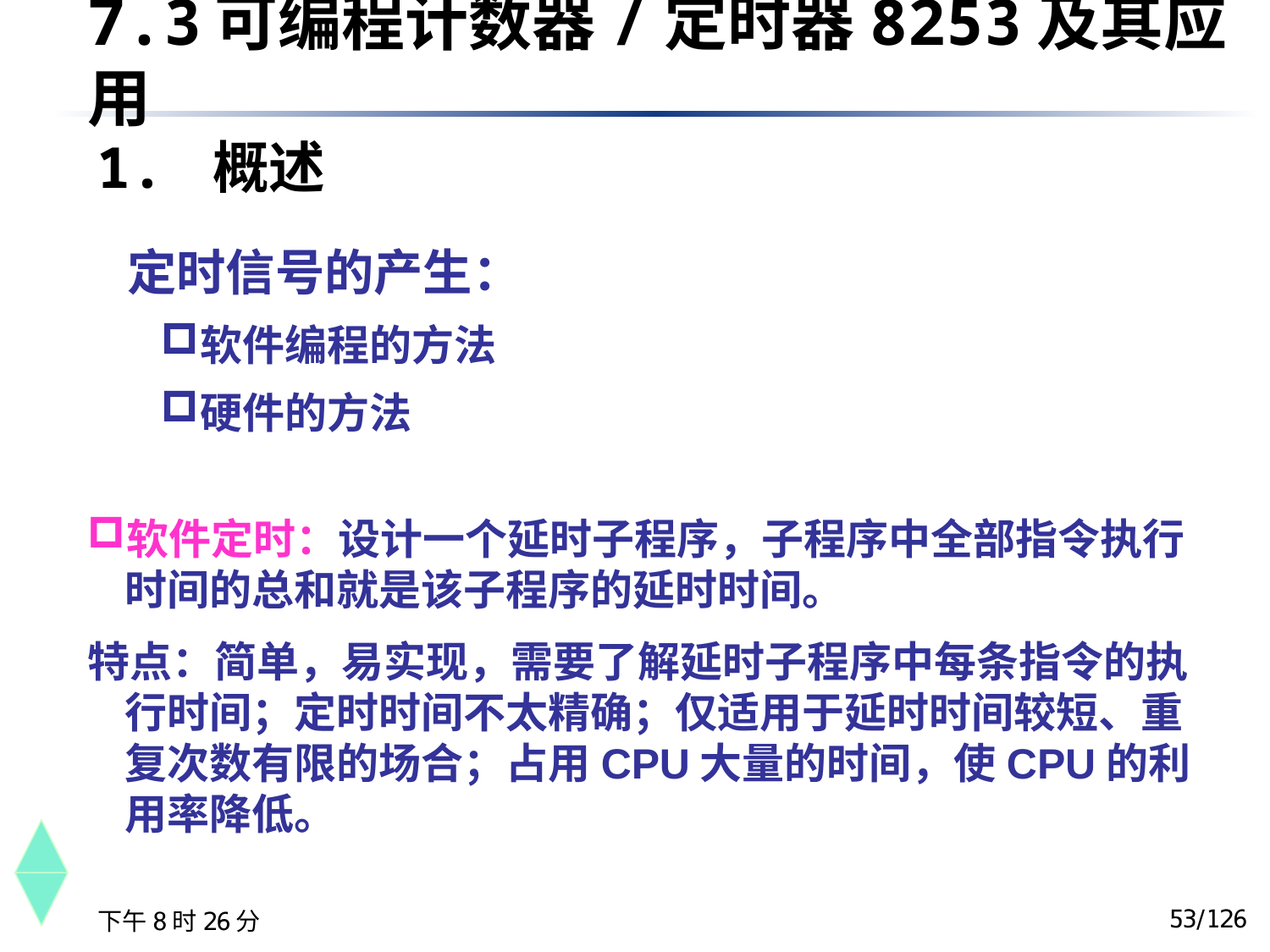

7.3	可编程计数器/定时器8253及其应用
1. 概述
定时信号的产生：
软件编程的方法
硬件的方法
软件定时：设计一个延时子程序，子程序中全部指令执行时间的总和就是该子程序的延时时间。
特点：简单，易实现，需要了解延时子程序中每条指令的执行时间；定时时间不太精确；仅适用于延时时间较短、重复次数有限的场合；占用CPU大量的时间，使CPU的利用率降低。
53/126
下午8时26分